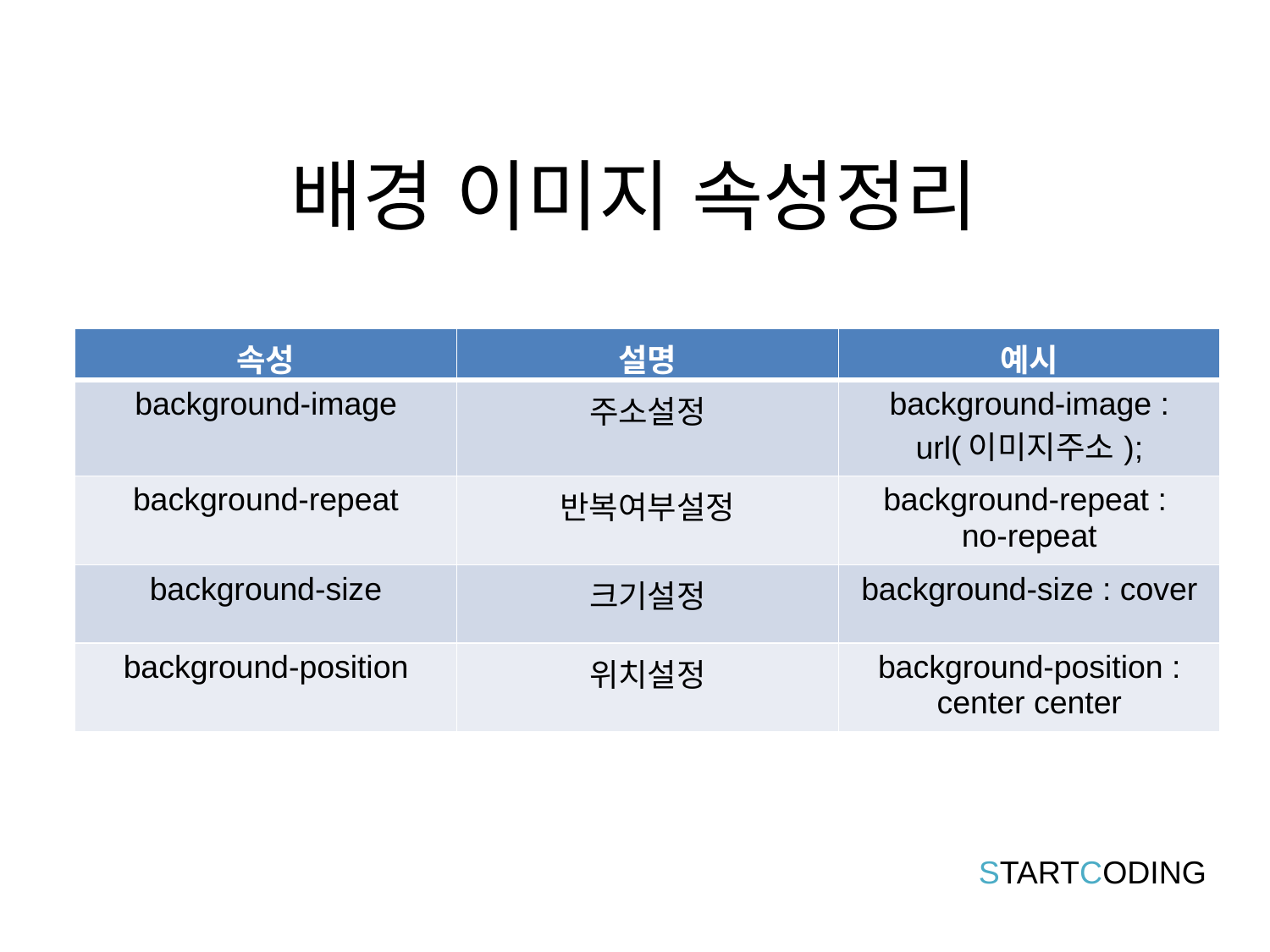

# 배경 이미지 속성정리
| 속성 | 설명 | 예시 |
| --- | --- | --- |
| background-image | 주소설정 | background-image : url(이미지주소); |
| background-repeat | 반복여부설정 | background-repeat : no-repeat |
| background-size | 크기설정 | background-size : cover |
| background-position | 위치설정 | background-position : center center |
STARTCODING